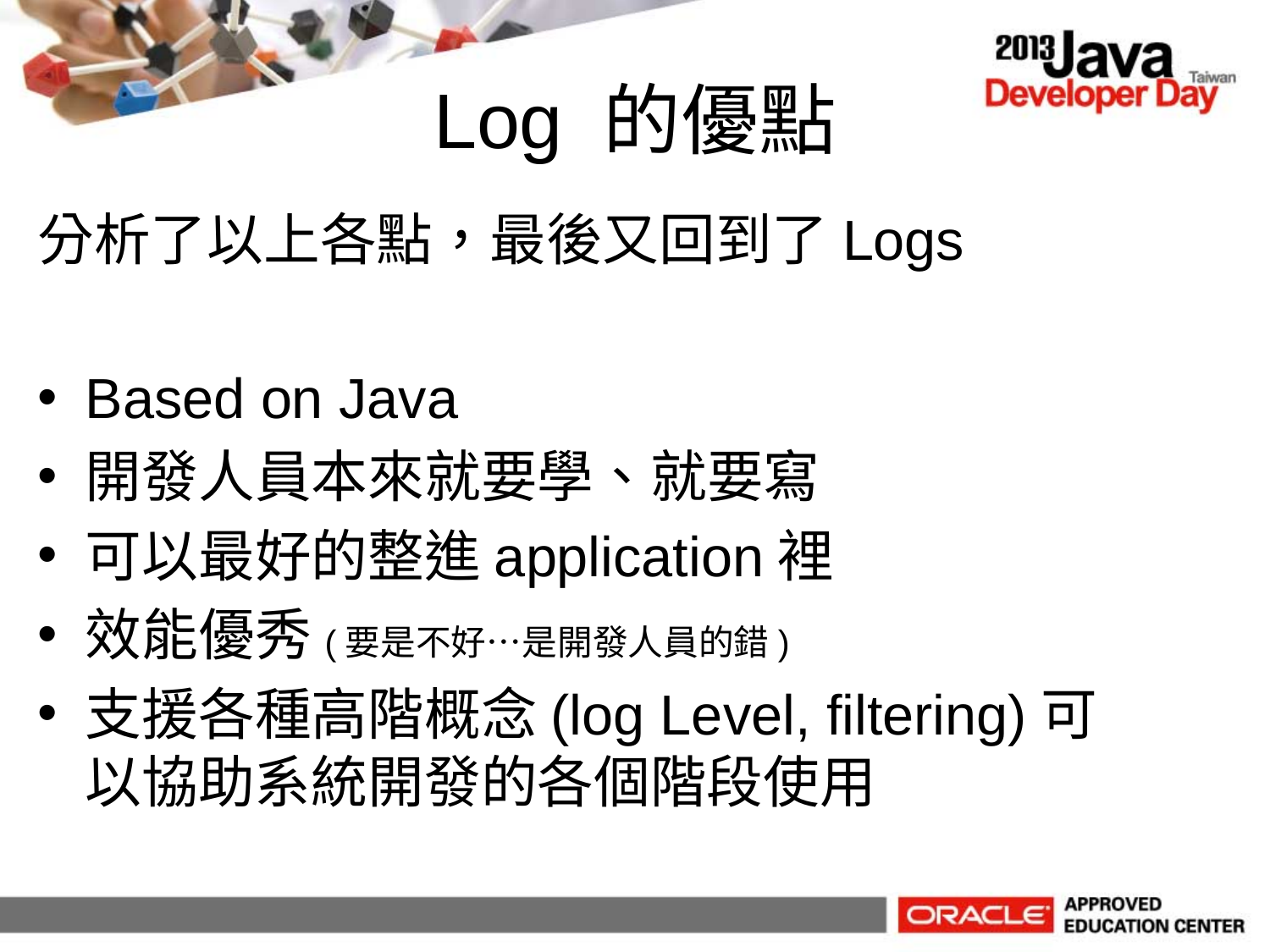

# Log 的優點
分析了以上各點，最後又回到了Logs

Based on Java
開發人員本來就要學、就要寫
可以最好的整進application裡
效能優秀(要是不好…是開發人員的錯)
支援各種高階概念(log Level, filtering)可以協助系統開發的各個階段使用